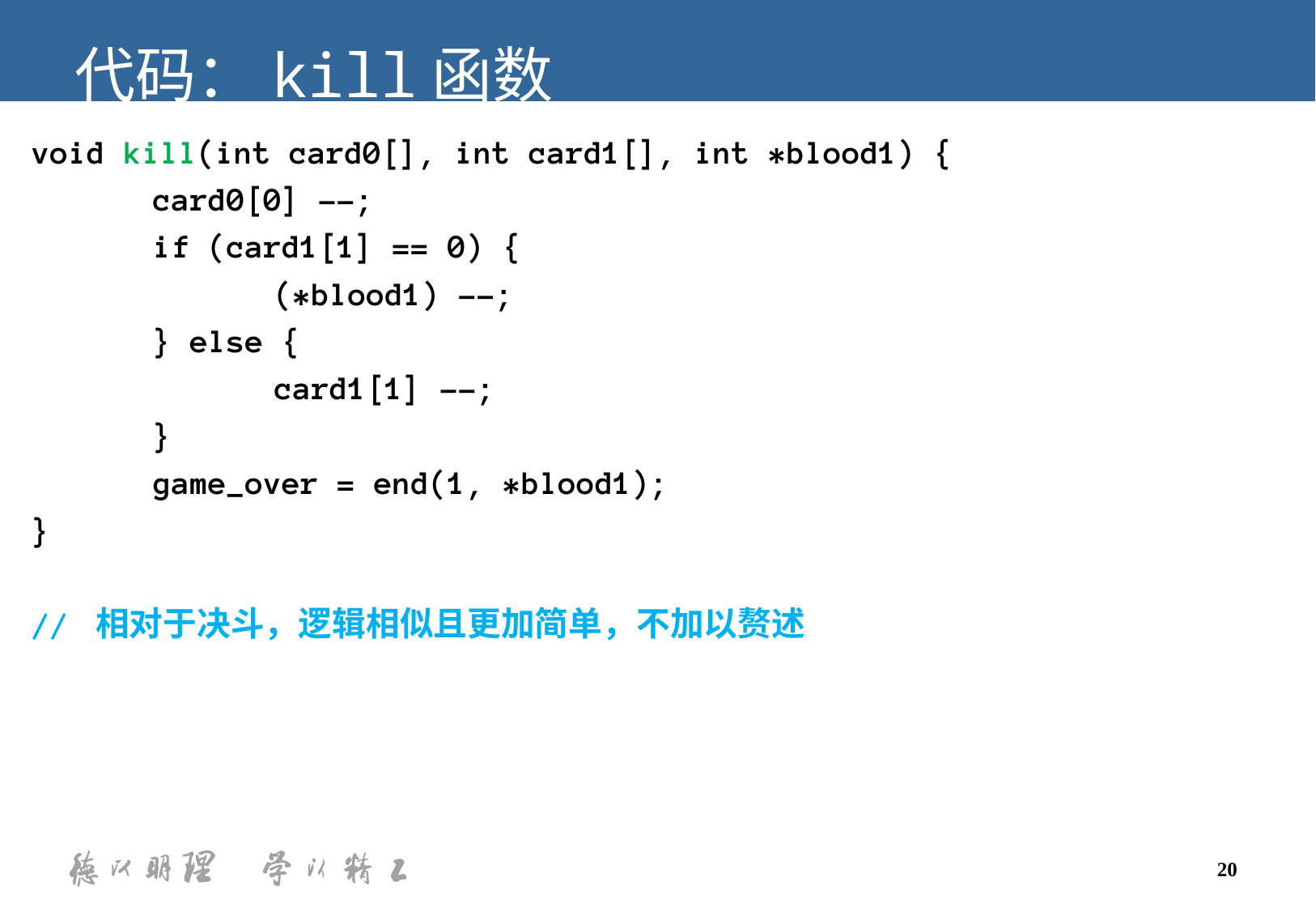

代码：kill函数
void kill(int card0[], int card1[], int *blood1) {
	card0[0] --;
	if (card1[1] == 0) {
		(*blood1) --;
	} else {
		card1[1] --;
	}
	game_over = end(1, *blood1);
}

// 相对于决斗，逻辑相似且更加简单，不加以赘述

20